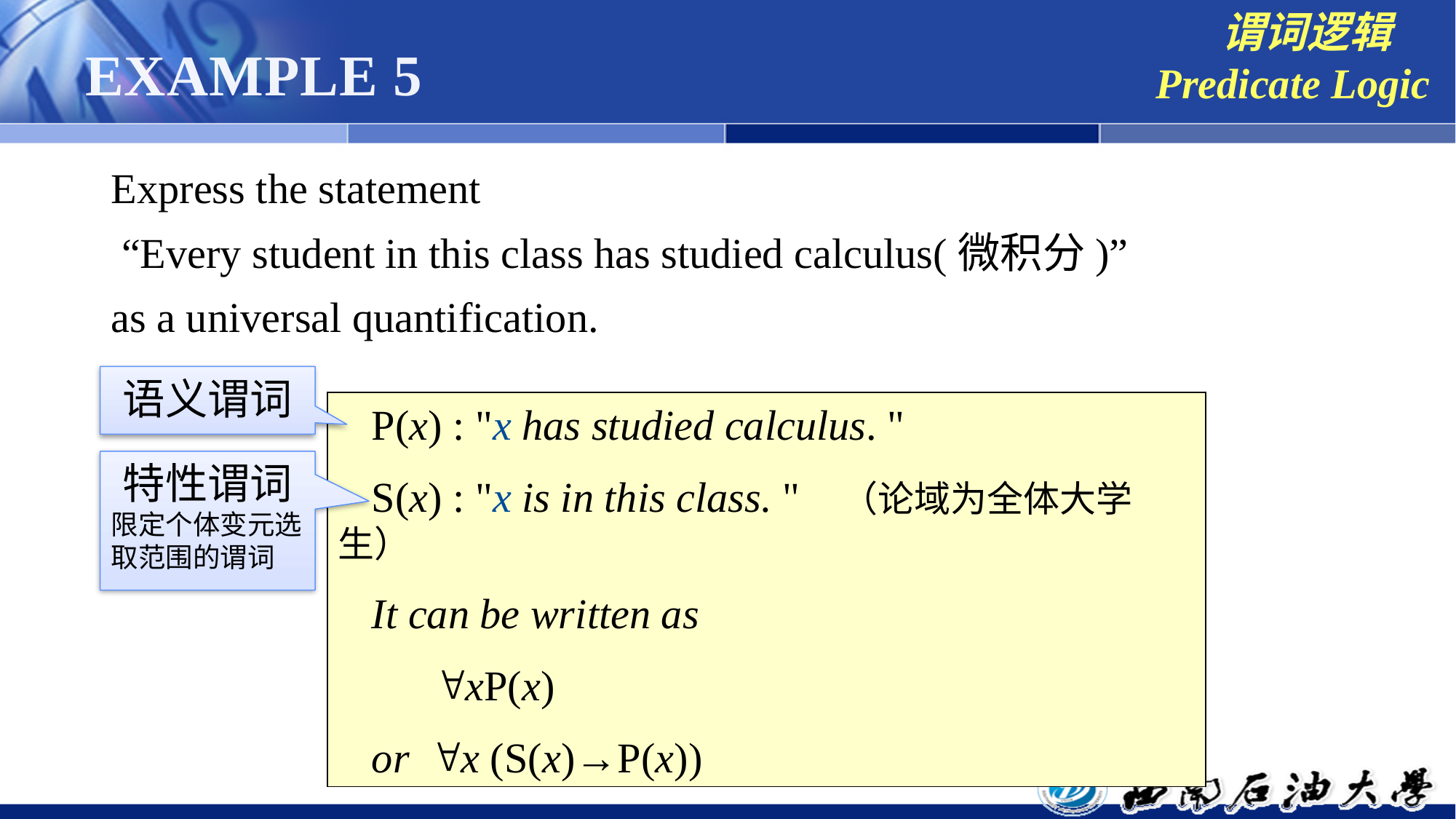

谓词逻辑
Predicate Logic
# EXAMPLE 5
Express the statement
 “Every student in this class has studied calculus(微积分)”
as a universal quantification.
语义谓词
P(x) : "x has studied calculus. "
S(x) : "x is in this class. "   （论域为全体大学生）
It can be written as
      ∀xP(x)
or  ∀x (S(x)→P(x))
特性谓词
限定个体变元选取范围的谓词